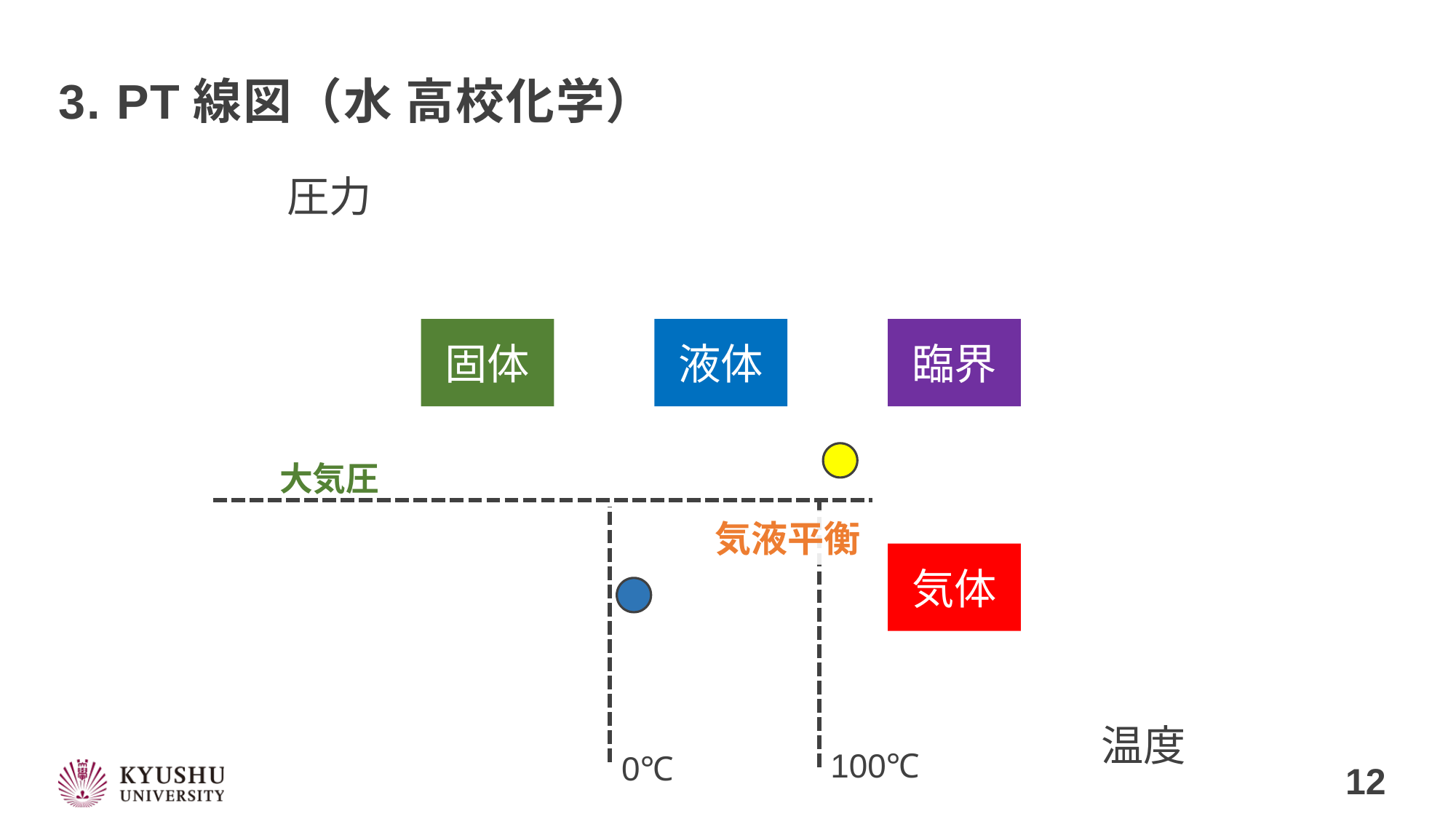

# 3. PT線図（水 高校化学）
圧力
固体
液体
臨界
大気圧

気液平衡
気体

温度
100℃
0℃